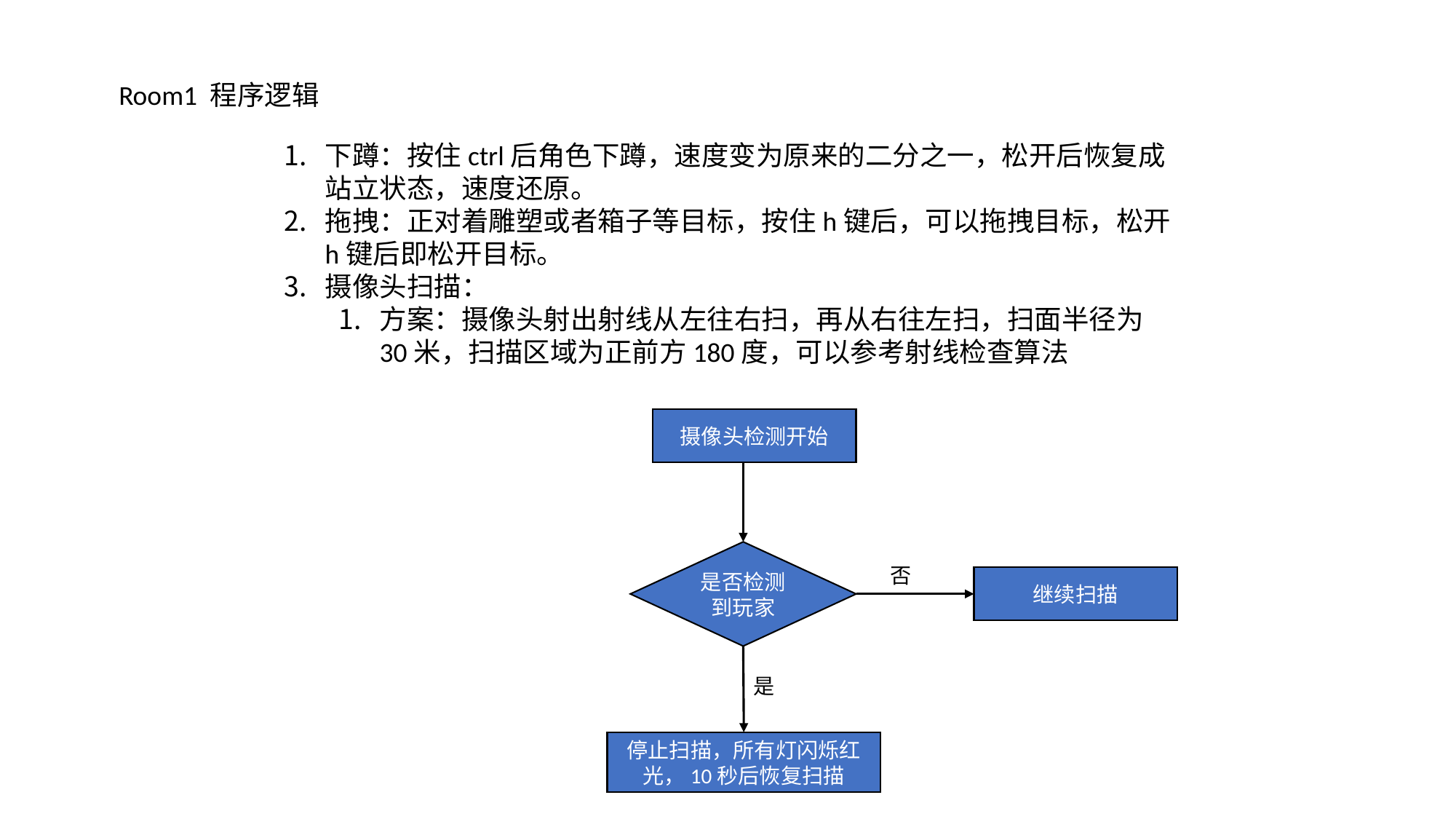

Room1 程序逻辑
下蹲：按住ctrl后角色下蹲，速度变为原来的二分之一，松开后恢复成站立状态，速度还原。
拖拽：正对着雕塑或者箱子等目标，按住h键后，可以拖拽目标，松开h键后即松开目标。
摄像头扫描：
方案：摄像头射出射线从左往右扫，再从右往左扫，扫面半径为30米，扫描区域为正前方180度，可以参考射线检查算法
摄像头检测开始
是否检测到玩家
否
继续扫描
是
停止扫描，所有灯闪烁红光，10秒后恢复扫描